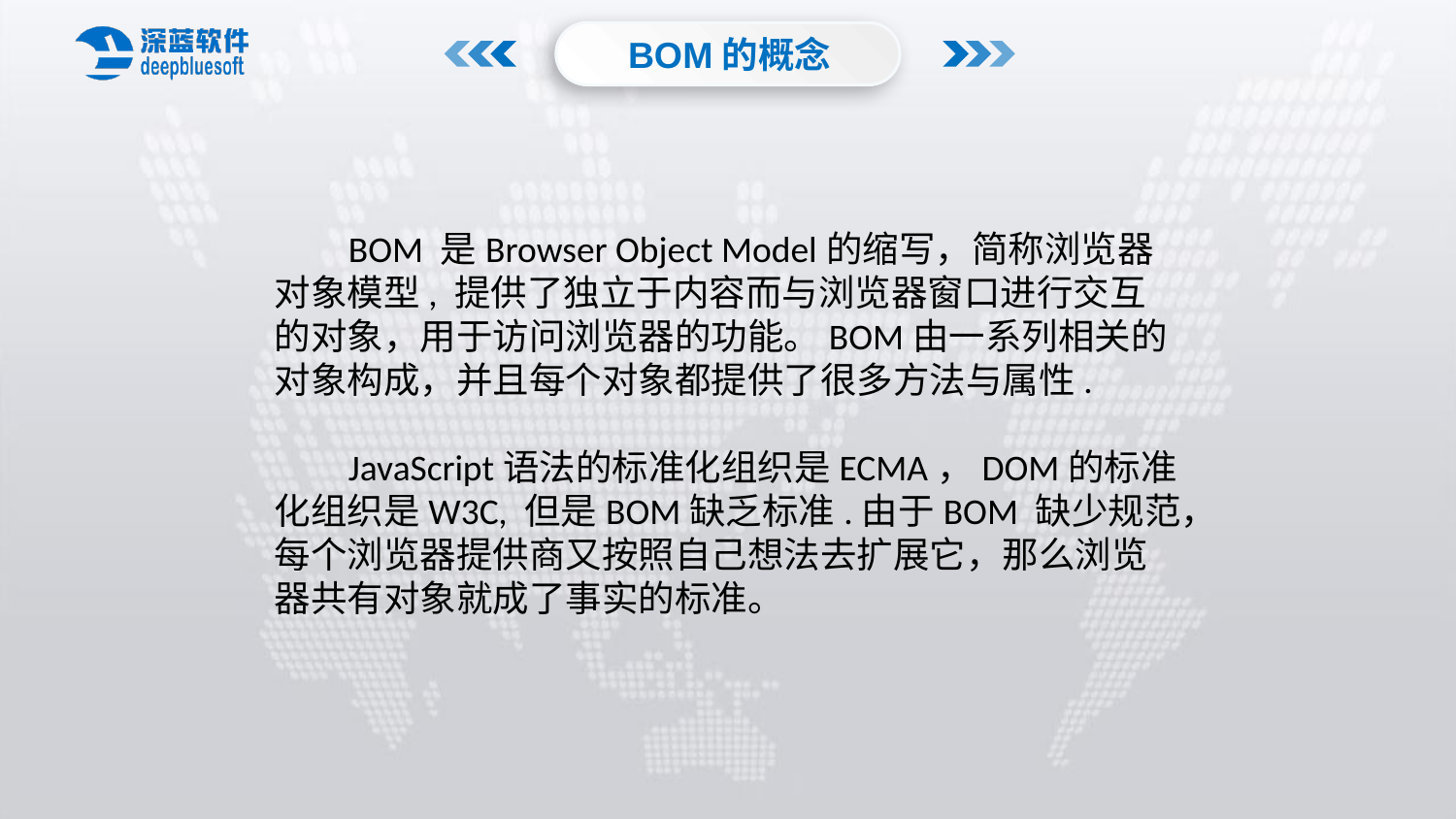

BOM的概念

         BOM 是Browser Object Model的缩写，简称浏览器对象模型, 提供了独立于内容而与浏览器窗口进行交互的对象，用于访问浏览器的功能。BOM由一系列相关的对象构成，并且每个对象都提供了很多方法与属性.

         JavaScript语法的标准化组织是ECMA，DOM的标准化组织是W3C, 但是BOM缺乏标准.由于BOM 缺少规范，每个浏览器提供商又按照自己想法去扩展它，那么浏览器共有对象就成了事实的标准。